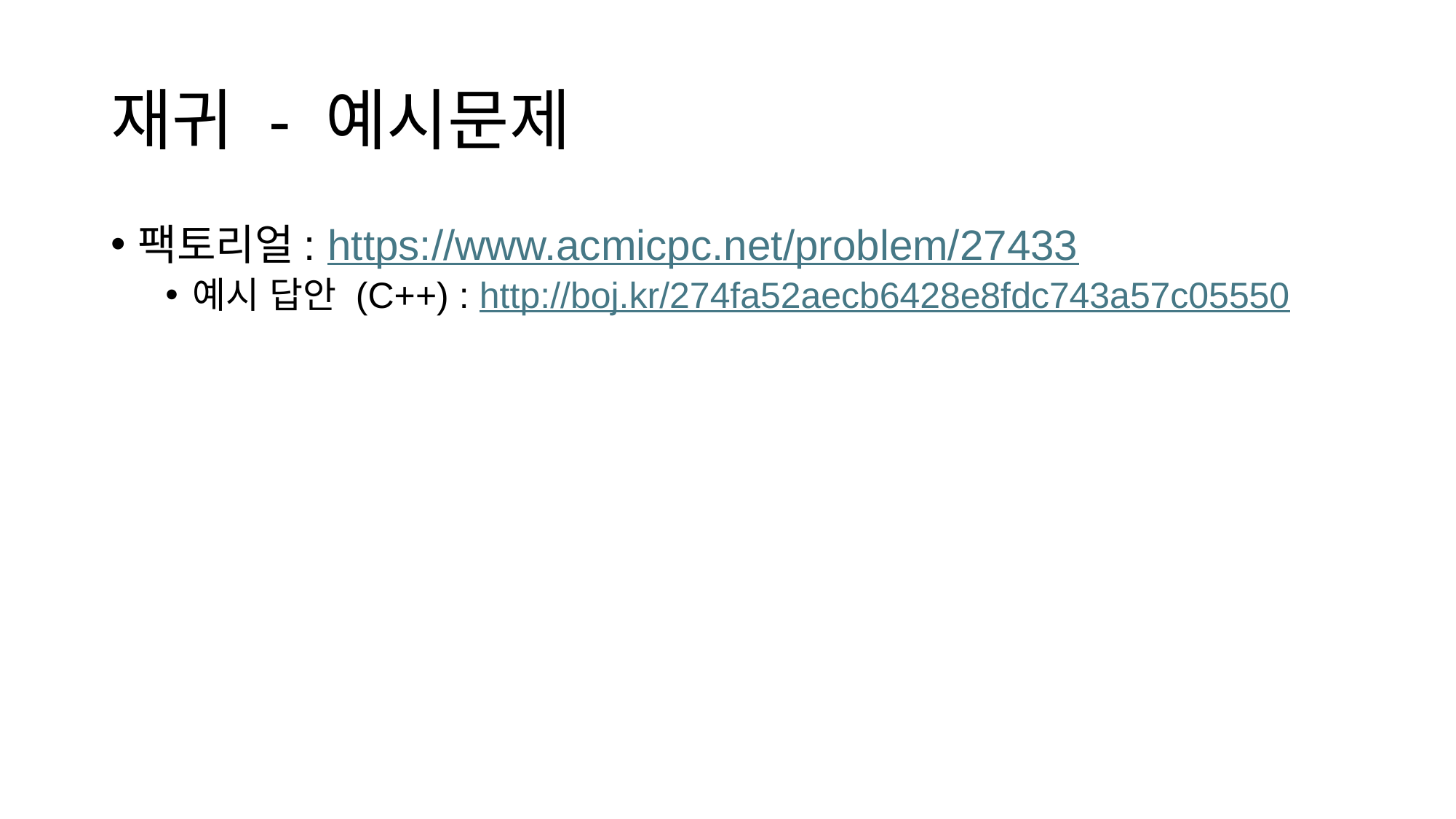

# 재귀 - 예시문제
팩토리얼: https://www.acmicpc.net/problem/27433
예시 답안 (C++) : http://boj.kr/274fa52aecb6428e8fdc743a57c05550